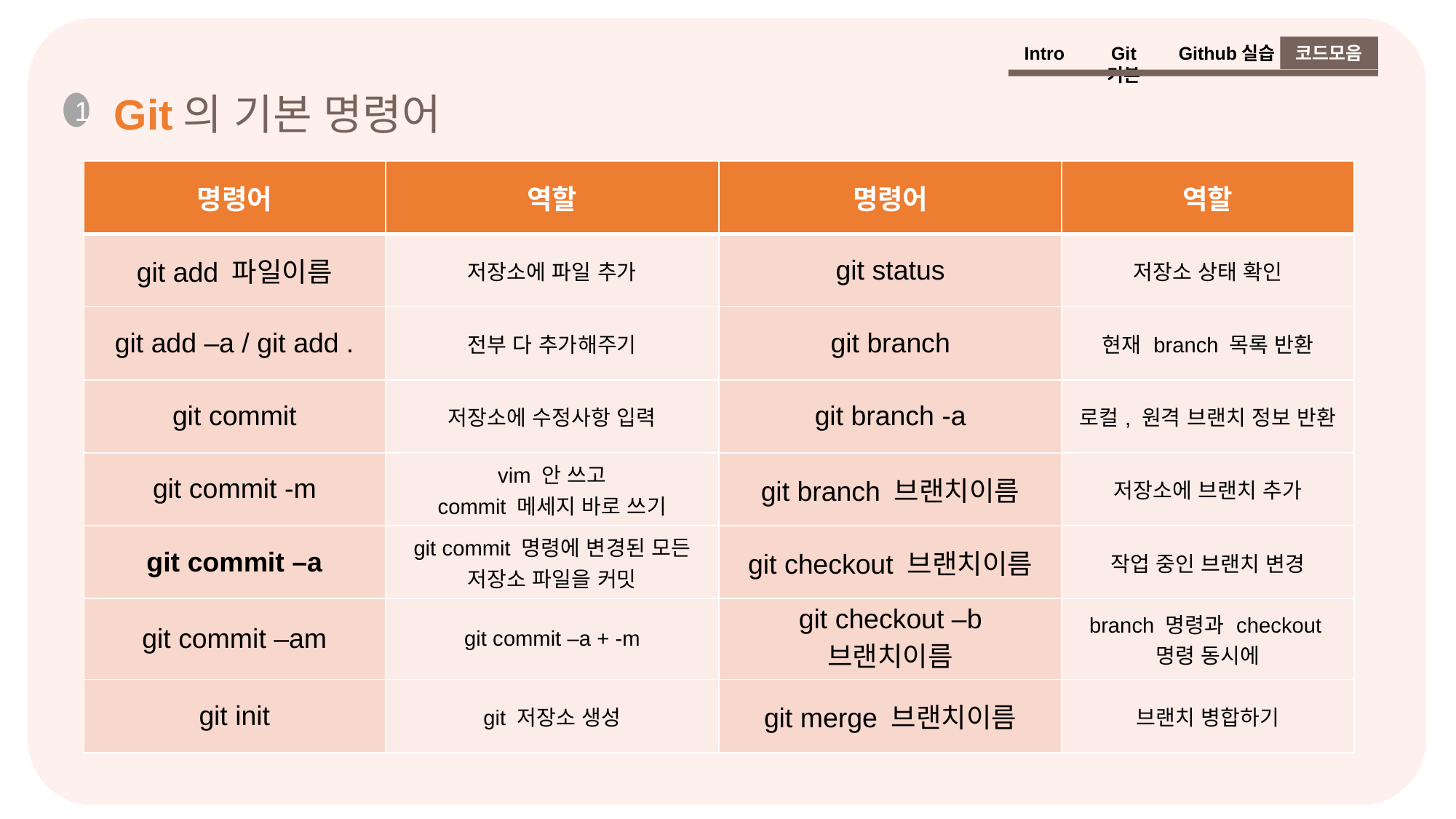

Intro
Git 기본
Github실습
코드모음

Git의 기본 명령어
1
| 명령어 | 역할 | 명령어 | 역할 |
| --- | --- | --- | --- |
| git add 파일이름 | 저장소에 파일 추가 | git status | 저장소 상태 확인 |
| git add –a / git add . | 전부 다 추가해주기 | git branch | 현재 branch 목록 반환 |
| git commit | 저장소에 수정사항 입력 | git branch -a | 로컬, 원격 브랜치 정보 반환 |
| git commit -m | vim 안 쓰고 commit 메세지 바로 쓰기 | git branch 브랜치이름 | 저장소에 브랜치 추가 |
| git commit –a | git commit 명령에 변경된 모든 저장소 파일을 커밋 | git checkout 브랜치이름 | 작업 중인 브랜치 변경 |
| git commit –am | git commit –a + -m | git checkout –b 브랜치이름 | branch 명령과 checkout명령 동시에 |
| git init | git 저장소 생성 | git merge 브랜치이름 | 브랜치 병합하기 |